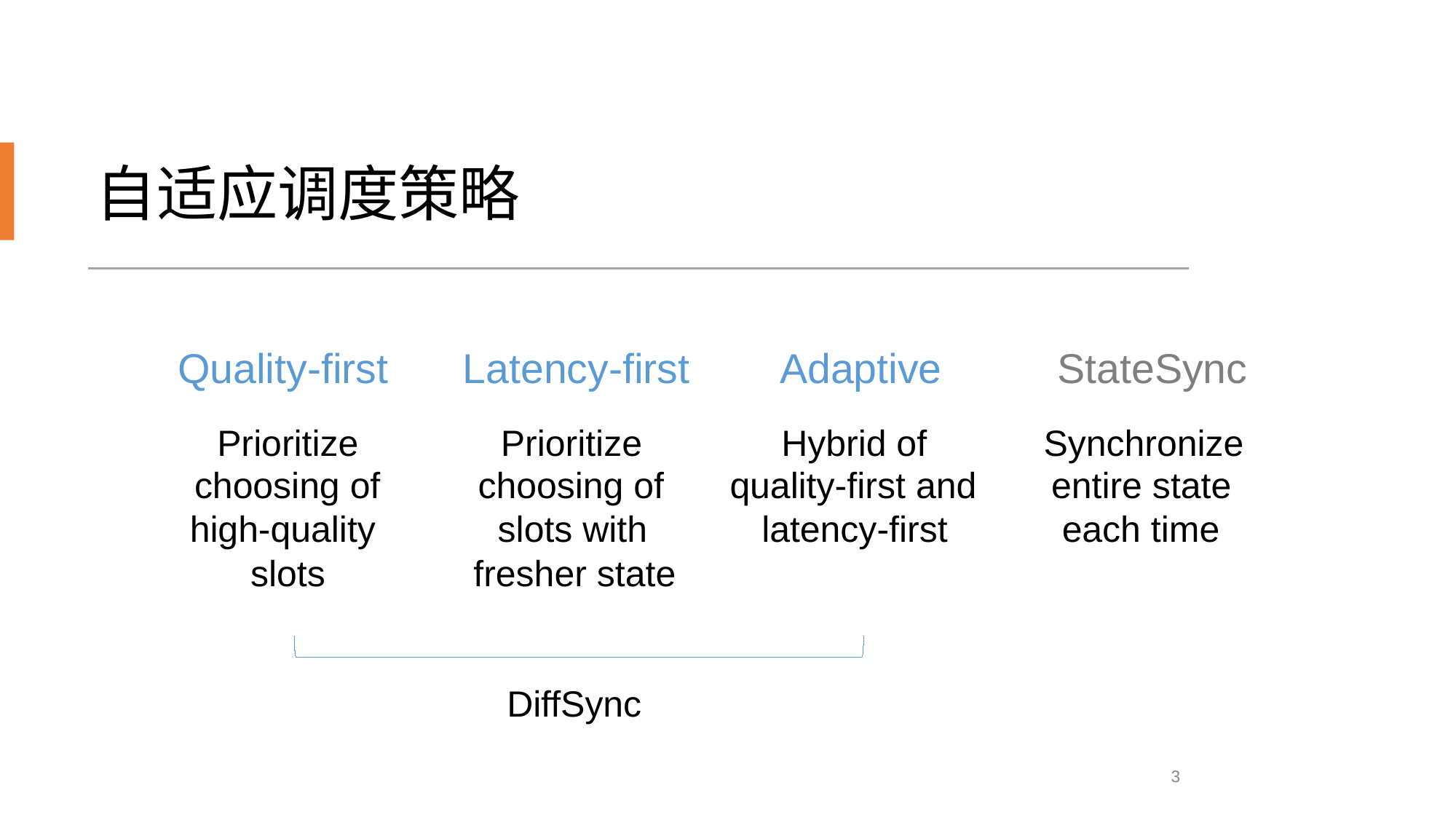

# 自适应调度策略
Quality-first	Latency-first	Adaptive	StateSync
Hybrid of
quality-first and
latency-first
Prioritize
choosing of
high-quality
slots
Prioritize
choosing of
slots with
fresher state
Synchronize
entire state
each time

DiffSync
3
21